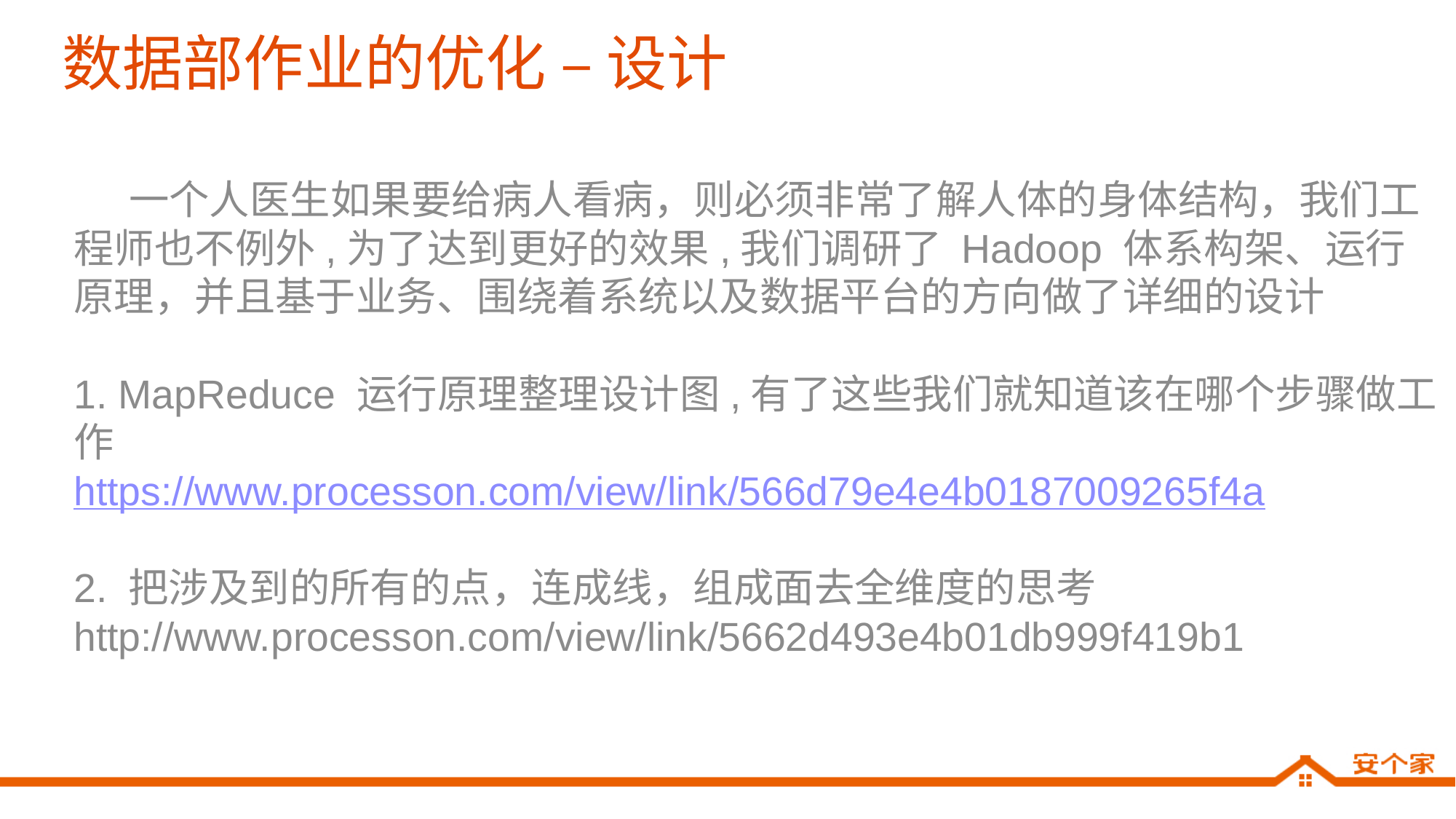

# 数据部作业的优化 – 设计
     一个人医生如果要给病人看病，则必须非常了解人体的身体结构，我们工程师也不例外,为了达到更好的效果,我们调研了 Hadoop 体系构架、运行原理，并且基于业务、围绕着系统以及数据平台的方向做了详细的设计

1. MapReduce 运行原理整理设计图,有了这些我们就知道该在哪个步骤做工作
https://www.processon.com/view/link/566d79e4e4b0187009265f4a

2. 把涉及到的所有的点，连成线，组成面去全维度的思考
http://www.processon.com/view/link/5662d493e4b01db999f419b1